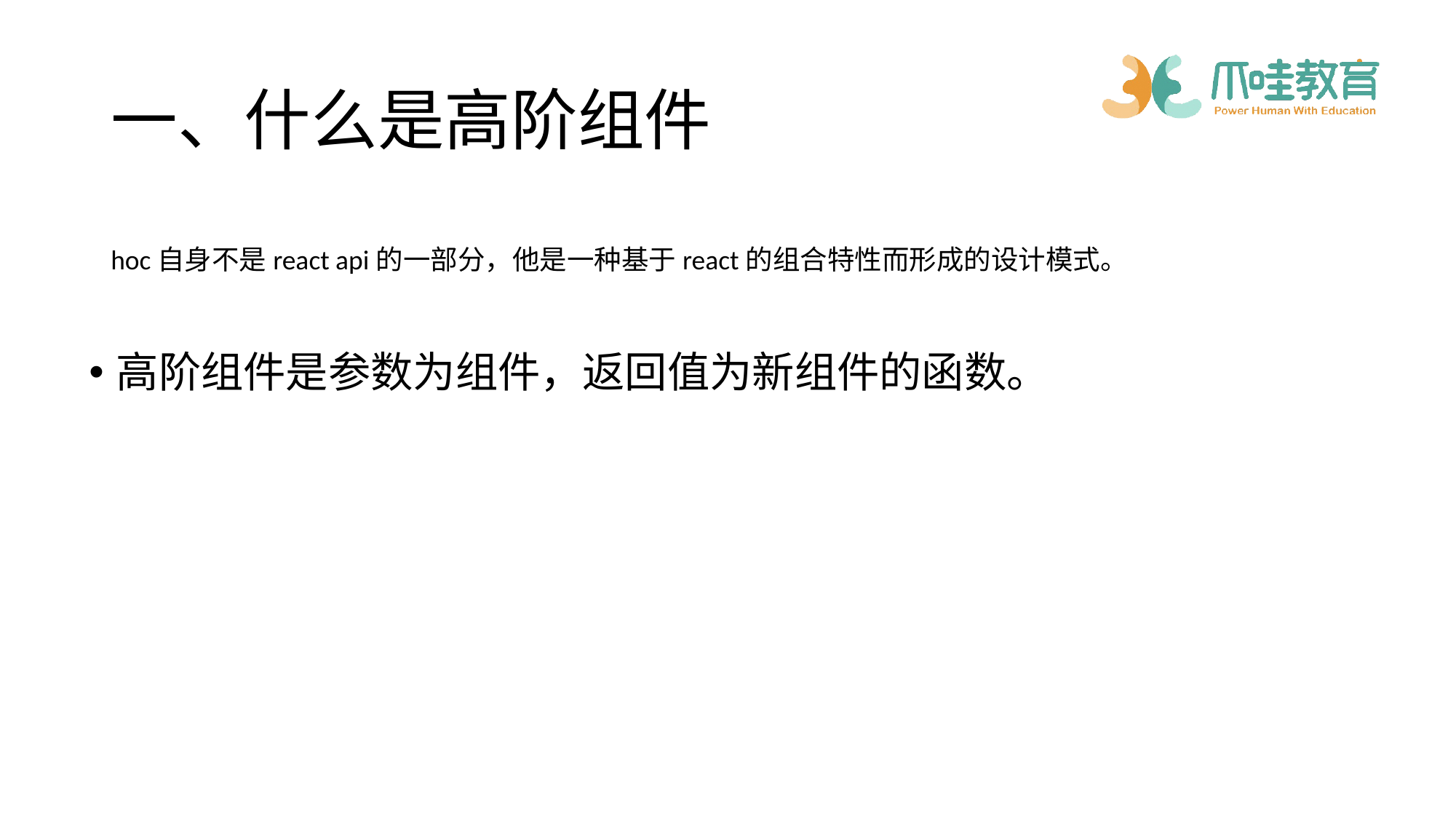

# 一、什么是高阶组件
hoc自身不是react api的一部分，他是一种基于react的组合特性而形成的设计模式。
高阶组件是参数为组件，返回值为新组件的函数。